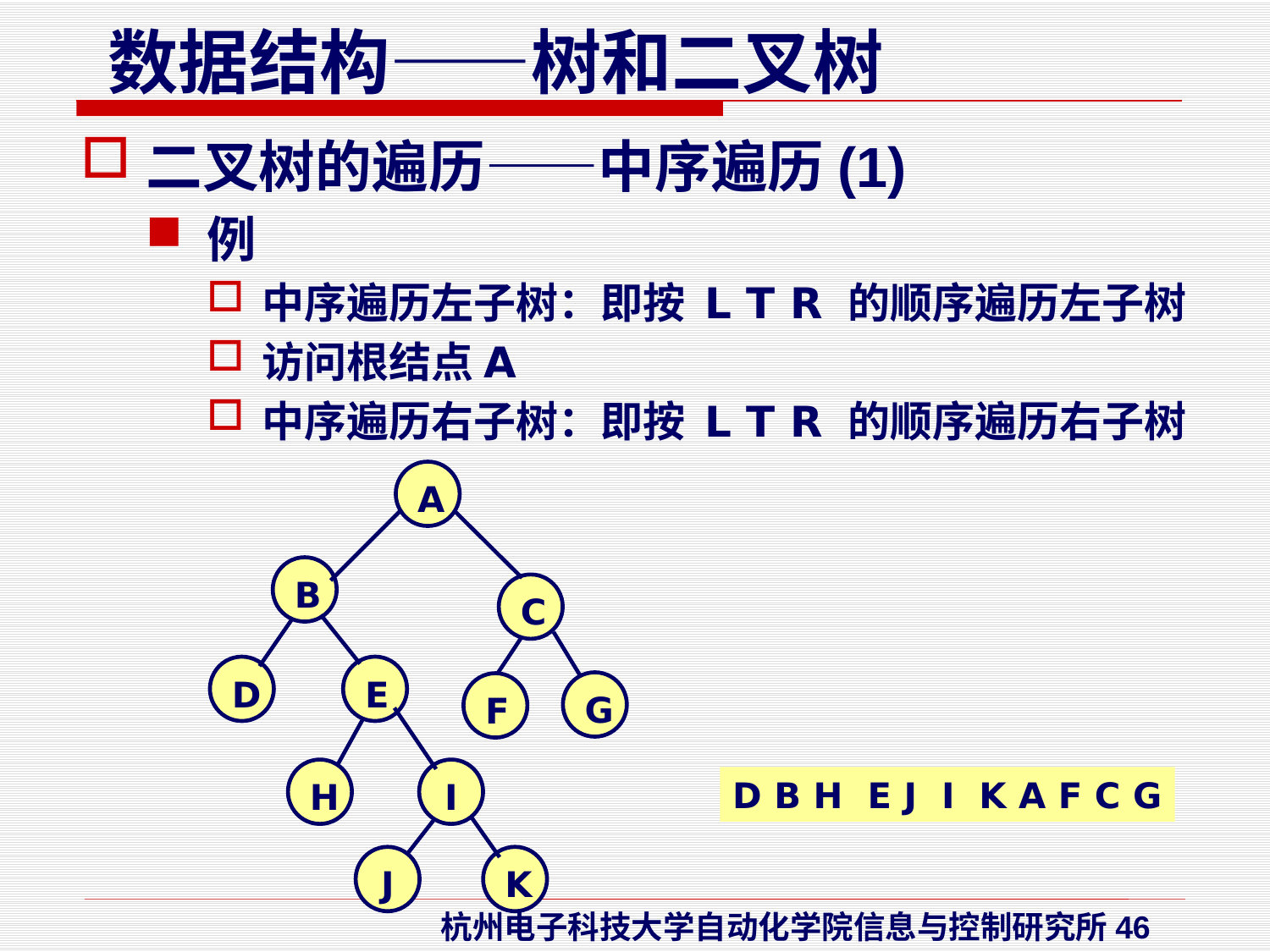

二叉树的遍历——中序遍历(1)
例
中序遍历左子树：即按 L T R 的顺序遍历左子树
访问根结点A
中序遍历右子树：即按 L T R 的顺序遍历右子树
A

B
C

D
E
G
F

H
I

J
K
D B H  E J  I  K A F C G